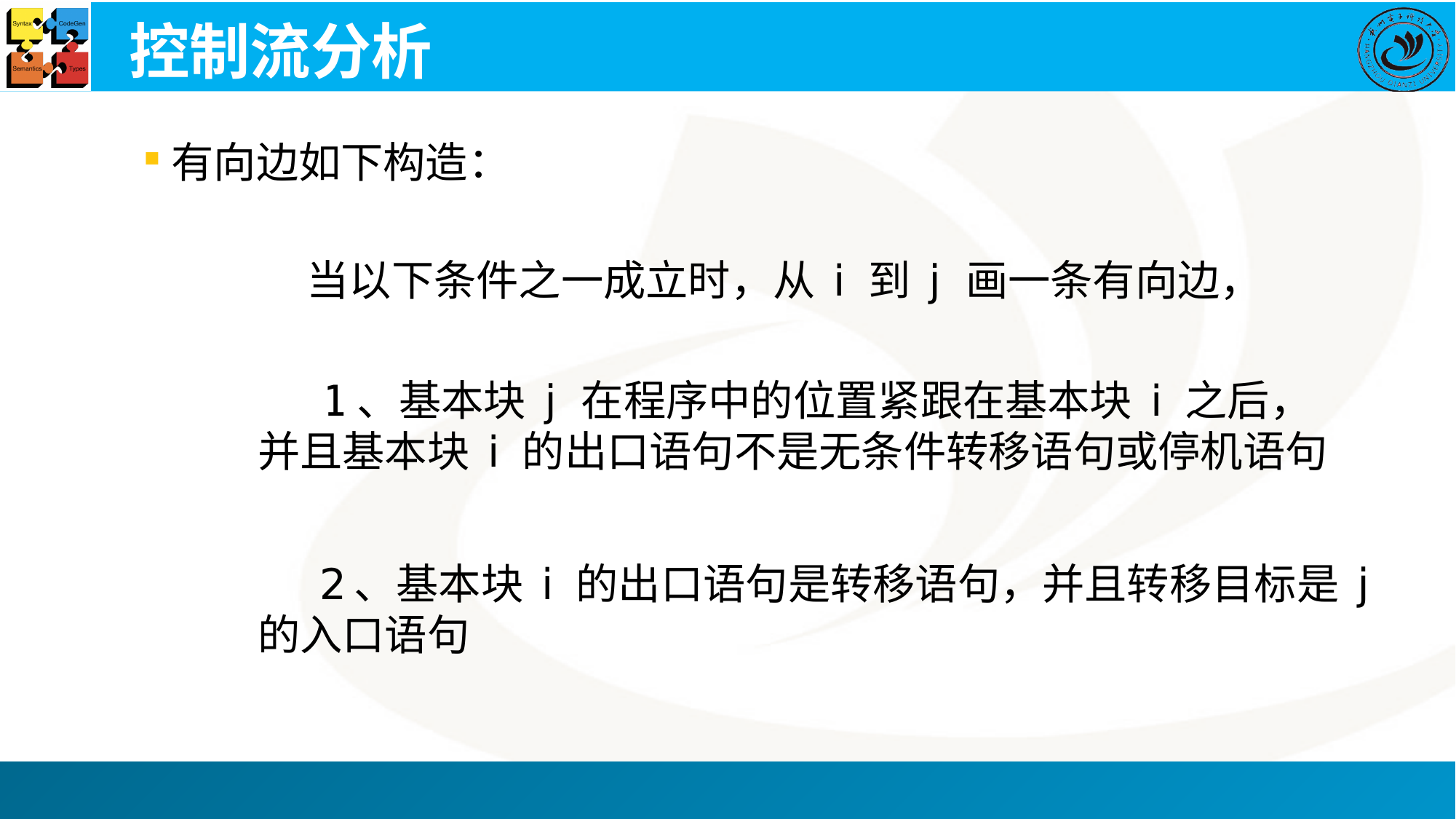

# 控制流分析
有向边如下构造：
       当以下条件之一成立时，从 i 到 j 画一条有向边，
       1、基本块 j 在程序中的位置紧跟在基本块 i 之后，并且基本块 i 的出口语句不是无条件转移语句或停机语句
        2、基本块 i 的出口语句是转移语句，并且转移目标是 j 的入口语句
39